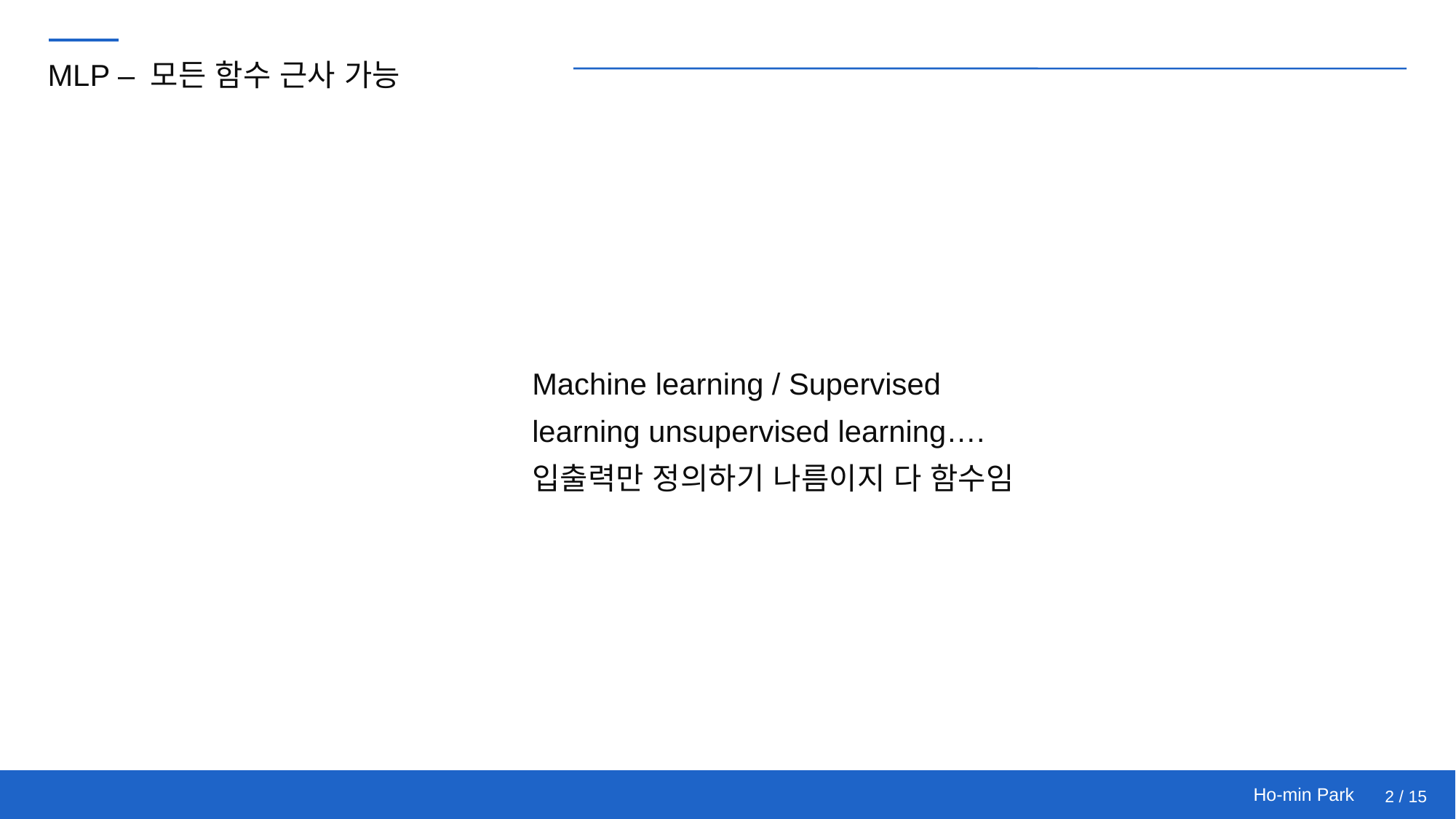

# MLP – 모든 함수 근사 가능
Machine learning / Supervised learning unsupervised learning….
입출력만 정의하기 나름이지 다 함수임